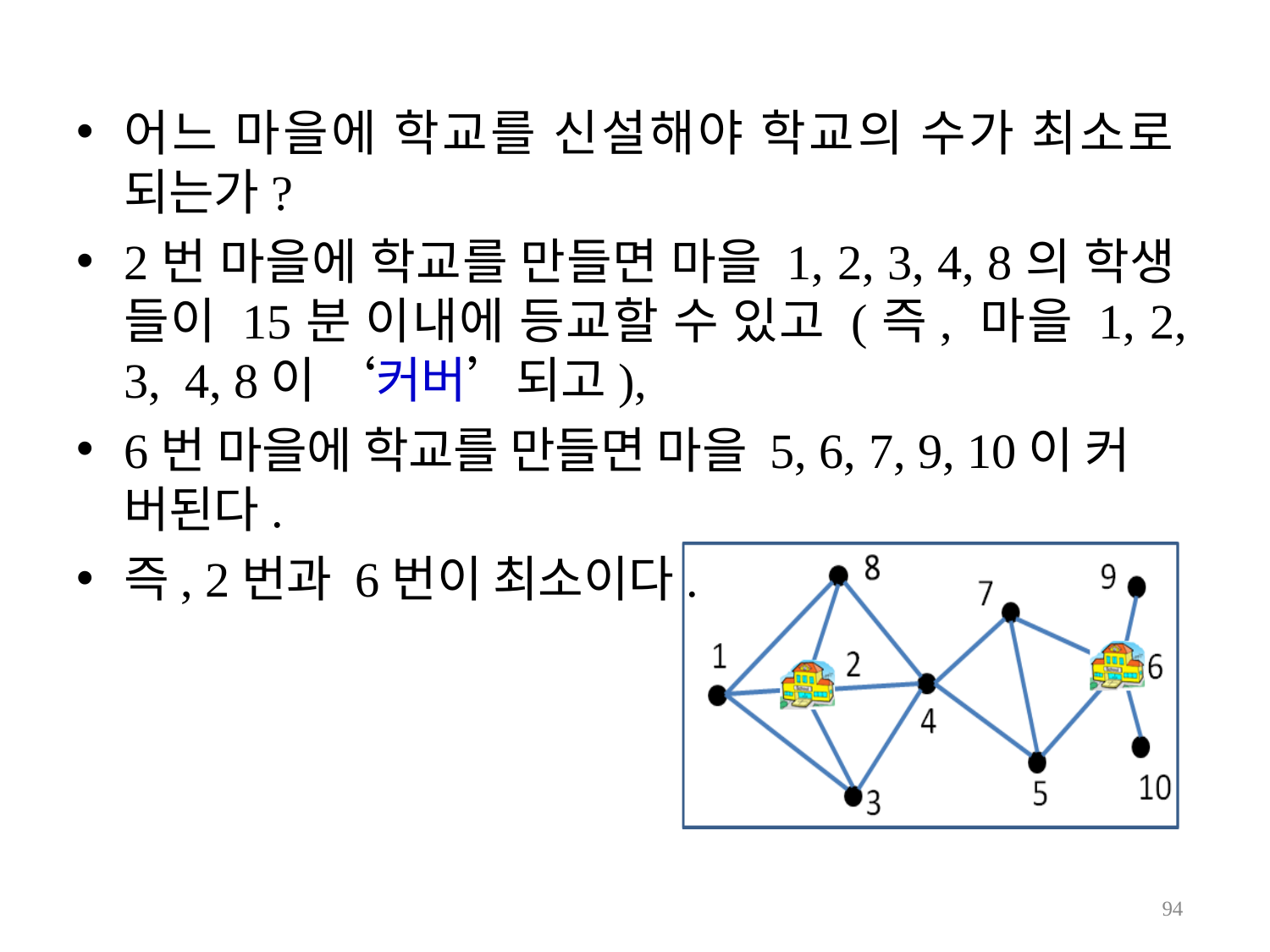

어느 마을에 학교를 신설해야 학교의 수가 최소로  되는가?
2번 마을에 학교를 만들면 마을 1, 2, 3, 4, 8의 학생  들이 15분 이내에 등교할 수 있고 (즉, 마을 1, 2, 3,  4, 8이 ‘커버’되고),
6번 마을에 학교를 만들면 마을 5, 6, 7, 9, 10이 커  버된다.
즉, 2번과 6번이 최소이다.

94